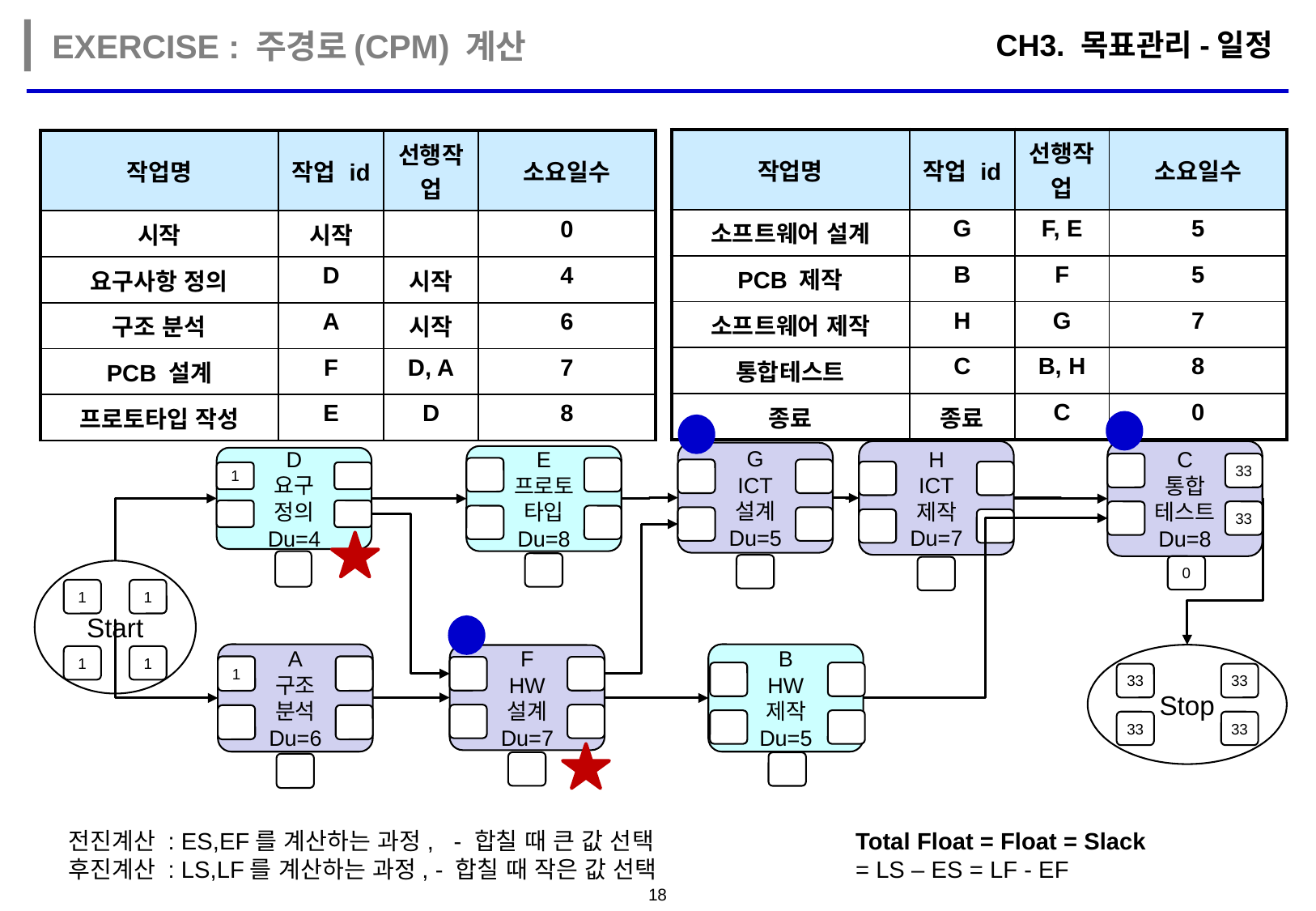

# EXERCISE : 주경로(CPM) 계산
CH3. 목표관리-일정
| 작업명 | 작업 id | 선행작업 | 소요일수 |
| --- | --- | --- | --- |
| 소프트웨어 설계 | G | F, E | 5 |
| PCB 제작 | B | F | 5 |
| 소프트웨어 제작 | H | G | 7 |
| 통합테스트 | C | B, H | 8 |
| 종료 | 종료 | C | 0 |
| 작업명 | 작업 id | 선행작업 | 소요일수 |
| --- | --- | --- | --- |
| 시작 | 시작 |  | 0 |
| 요구사항 정의 | D | 시작 | 4 |
| 구조 분석 | A | 시작 | 6 |
| PCB 설계 | F | D, A | 7 |
| 프로토타입 작성 | E | D | 8 |

H
ICT
제작
  Du=7

C
통합
테스트
  Du=8

33

33
0
G
ICT
설계
  Du=5

E
프로토
타입
  Du=8

D
요구
정의
  Du=4
1

Start
1
1
1
1

B
HW
제작
  Du=5

A
구조
분석
  Du=6
1

Stop
F
HW
설계
  Du=7

33
33
33
33

전진계산 : ES,EF를 계산하는 과정,   - 합칠 때 큰 값 선택
후진계산 : LS,LF를 계산하는 과정, - 합칠 때 작은 값 선택
Total Float = Float = Slack
= LS – ES = LF - EF